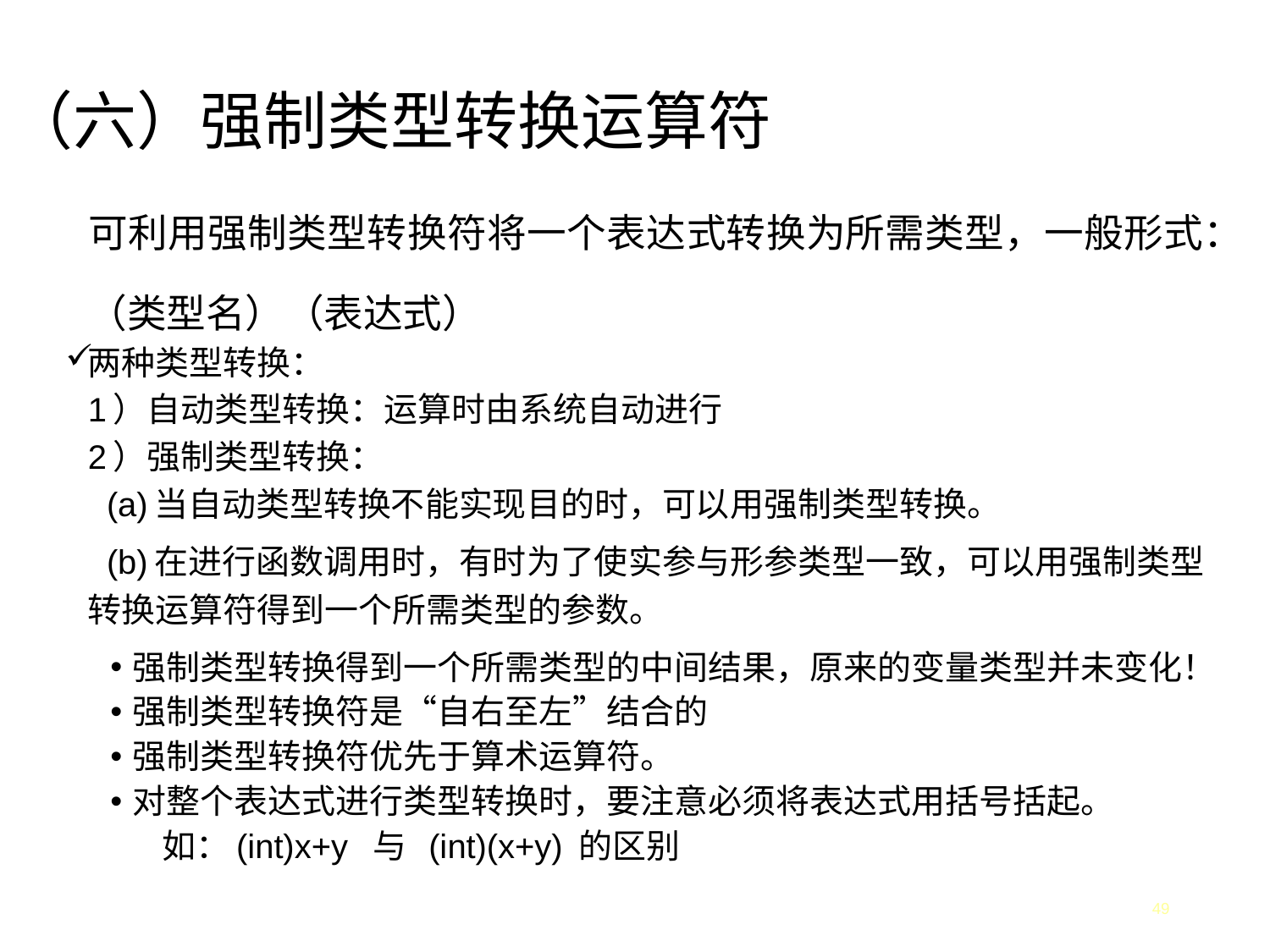

# （六）强制类型转换运算符
	可利用强制类型转换符将一个表达式转换为所需类型，一般形式：（类型名）（表达式）
两种类型转换：
	1）自动类型转换：运算时由系统自动进行
	2）强制类型转换：
	  (a)当自动类型转换不能实现目的时，可以用强制类型转换。
	  (b)在进行函数调用时，有时为了使实参与形参类型一致，可以用强制类型转换运算符得到一个所需类型的参数。
强制类型转换得到一个所需类型的中间结果，原来的变量类型并未变化！
强制类型转换符是“自右至左”结合的
强制类型转换符优先于算术运算符。
对整个表达式进行类型转换时，要注意必须将表达式用括号括起。
	   如：(int)x+y  与  (int)(x+y) 的区别
49